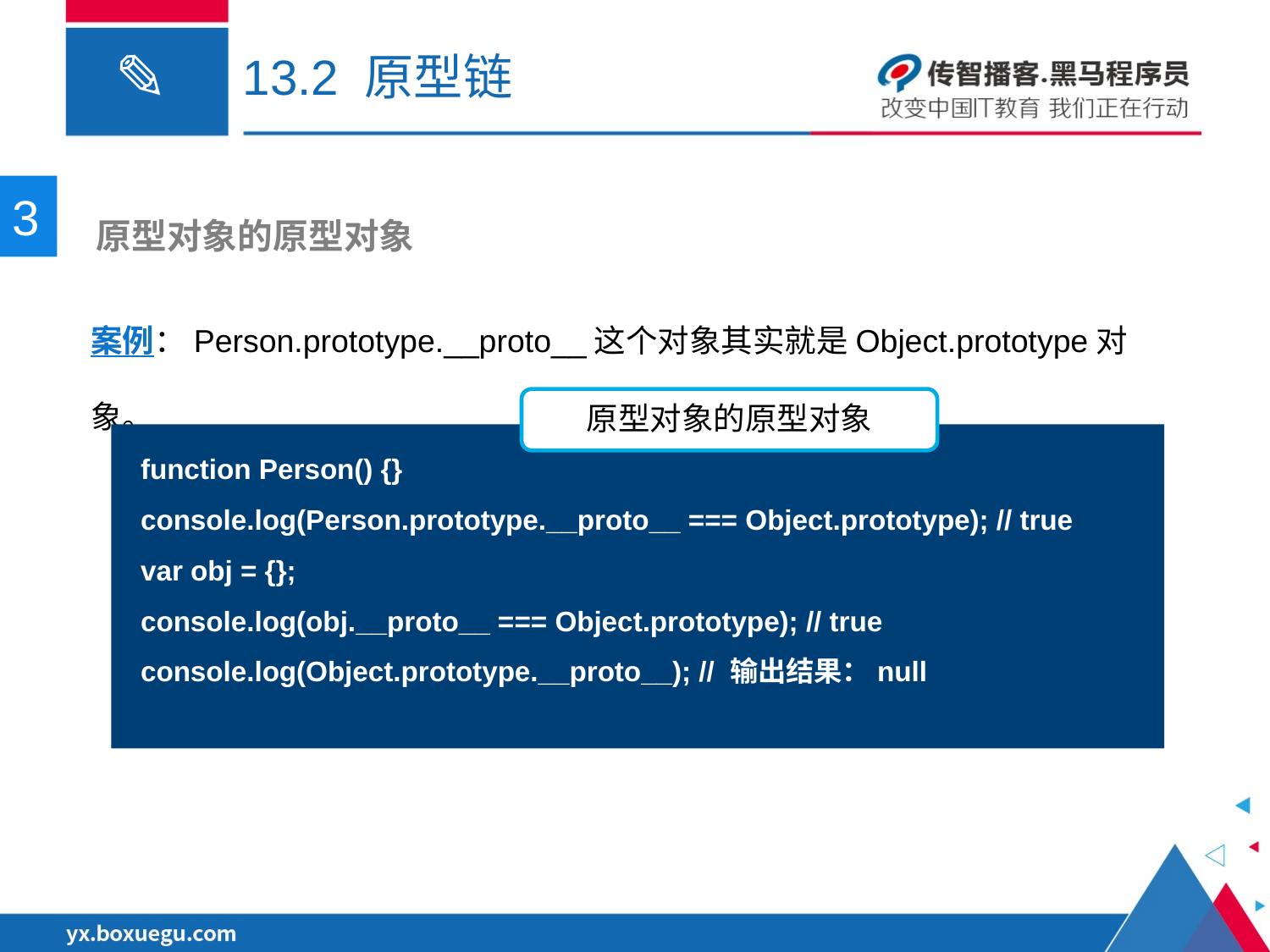

# 13.2 原型链

3
  原型对象的原型对象
案例：Person.prototype.__proto__这个对象其实就是Object.prototype对象。
原型对象的原型对象

function Person() {}
console.log(Person.prototype.__proto__ === Object.prototype); // true
var obj = {};
console.log(obj.__proto__ === Object.prototype); // true
console.log(Object.prototype.__proto__); // 输出结果：null